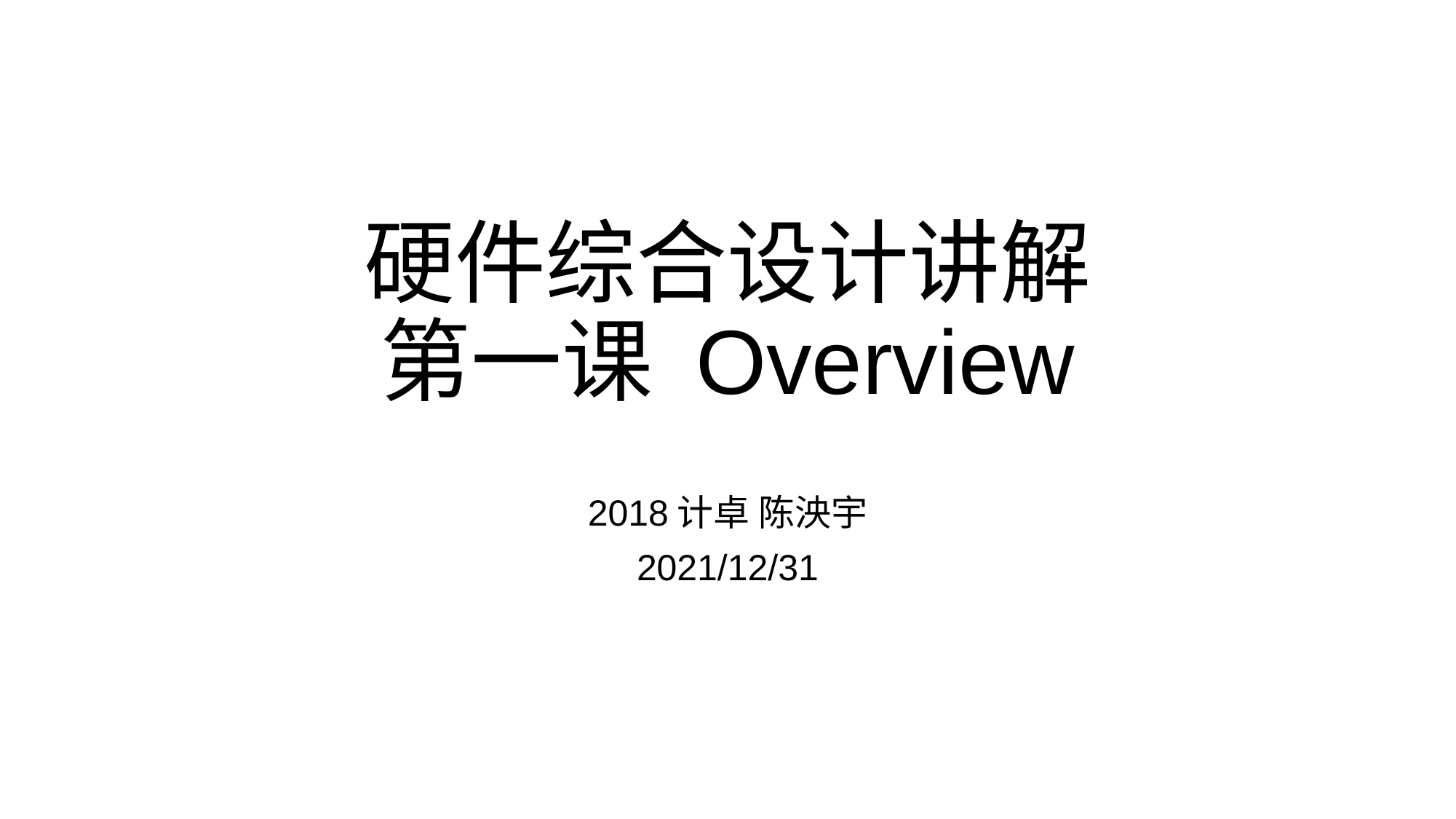

# 硬件综合设计讲解 第一课 Overview

2018计卓 陈泱宇
2021/12/31